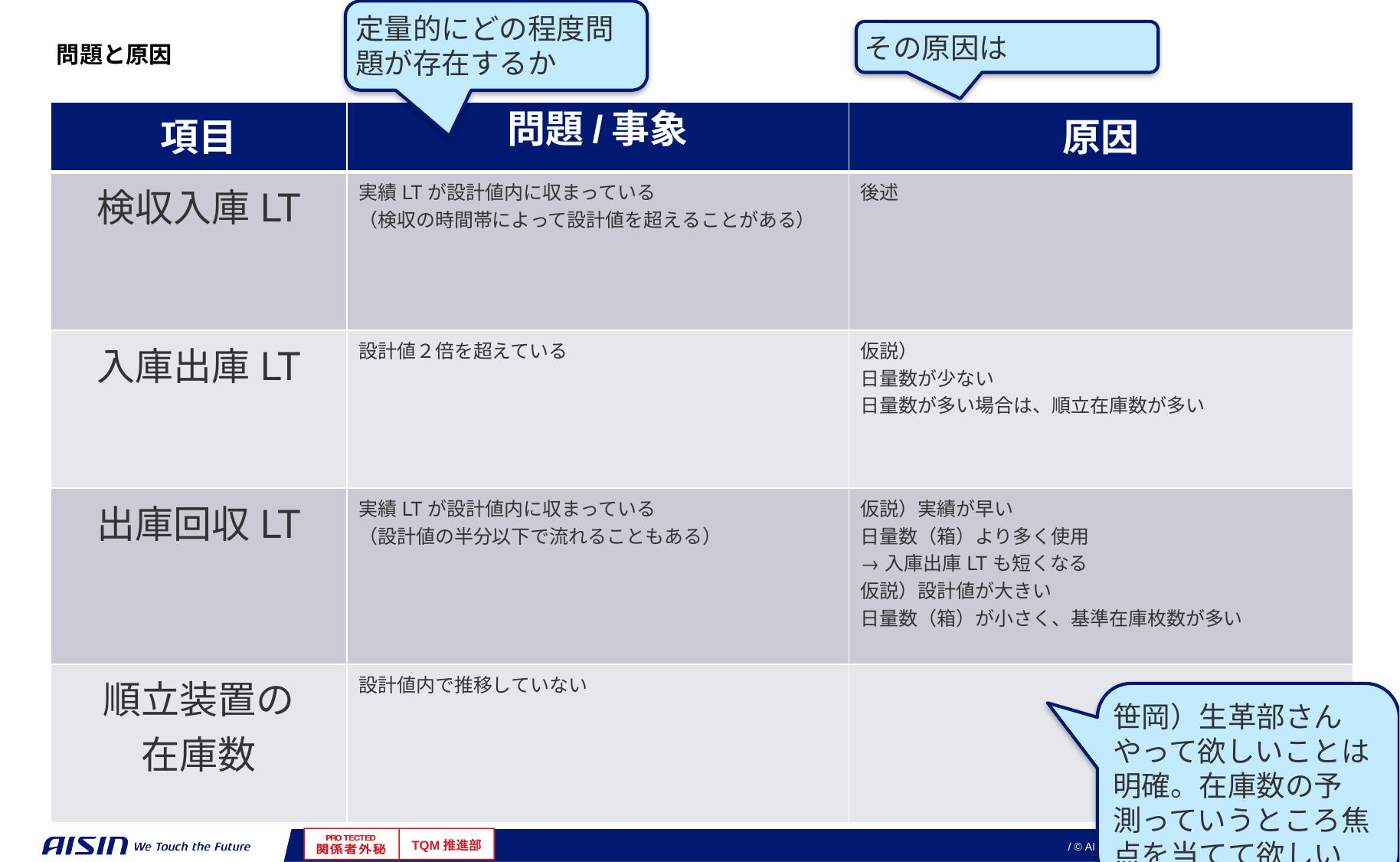

定量的にどの程度問題が存在するか
その原因は
問題と原因

| 項目 | 問題/事象 | 原因 |
| --- | --- | --- |
| 検収入庫LT | 実績LTが設計値内に収まっている （検収の時間帯によって設計値を超えることがある） | 後述 |
| 入庫出庫LT | 設計値２倍を超えている | 仮説） 日量数が少ない 日量数が多い場合は、順立在庫数が多い |
| 出庫回収LT | 実績LTが設計値内に収まっている （設計値の半分以下で流れることもある） | 仮説）実績が早い 日量数（箱）より多く使用 →入庫出庫LTも短くなる 仮説）設計値が大きい 日量数（箱）が小さく、基準在庫枚数が多い |
| 順立装置の 在庫数 | 設計値内で推移していない |  |
笹岡）生革部さんやって欲しいことは明確。在庫数の予測っていうところ焦点を当てて欲しい